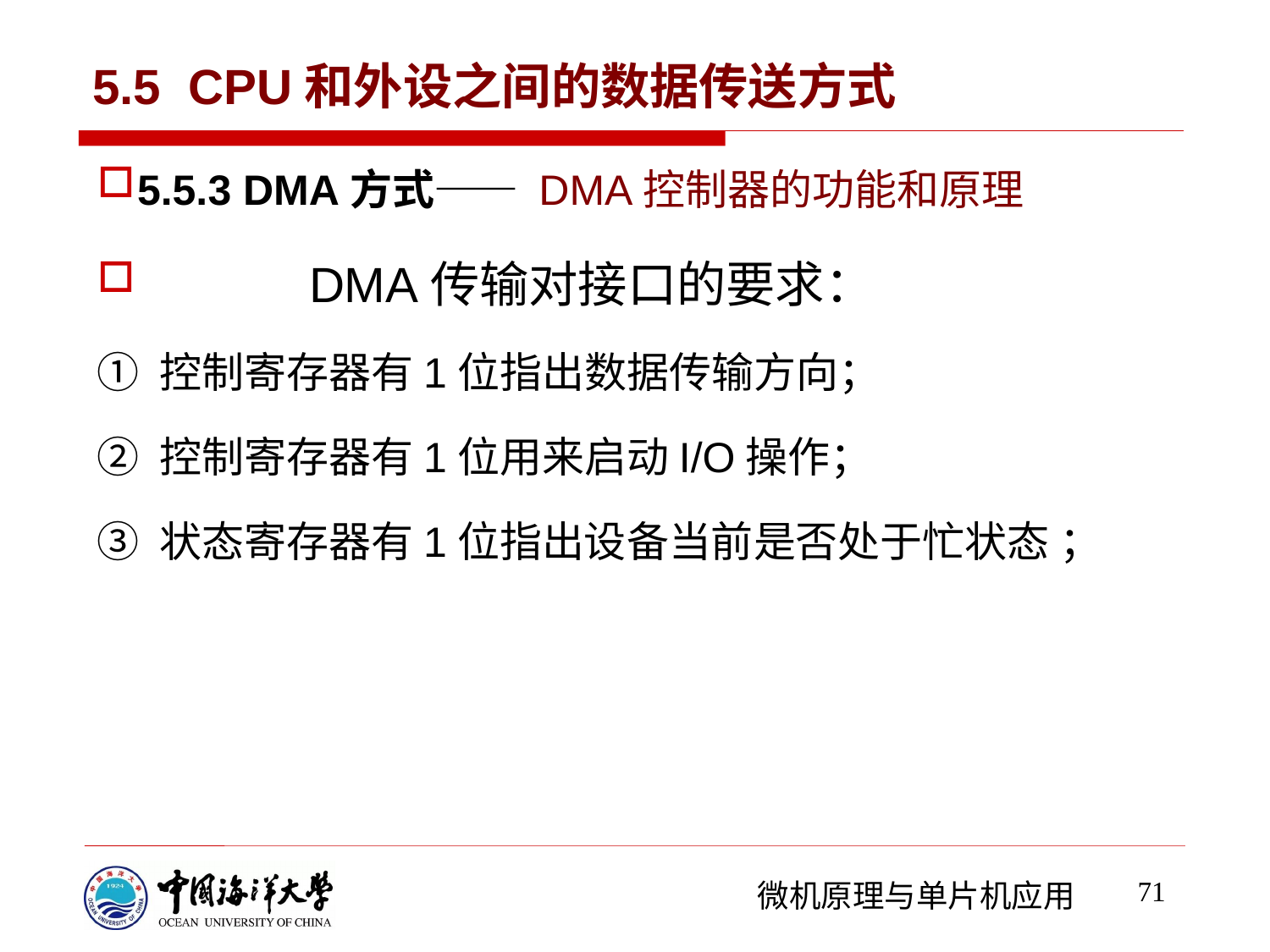

# 5.5  CPU和外设之间的数据传送方式
5.5.3 DMA方式—— DMA控制器的功能和原理
	DMA传输对接口的要求：
① 控制寄存器有1位指出数据传输方向；
② 控制寄存器有1位用来启动I/O操作；
③ 状态寄存器有1位指出设备当前是否处于忙状态 ；

71